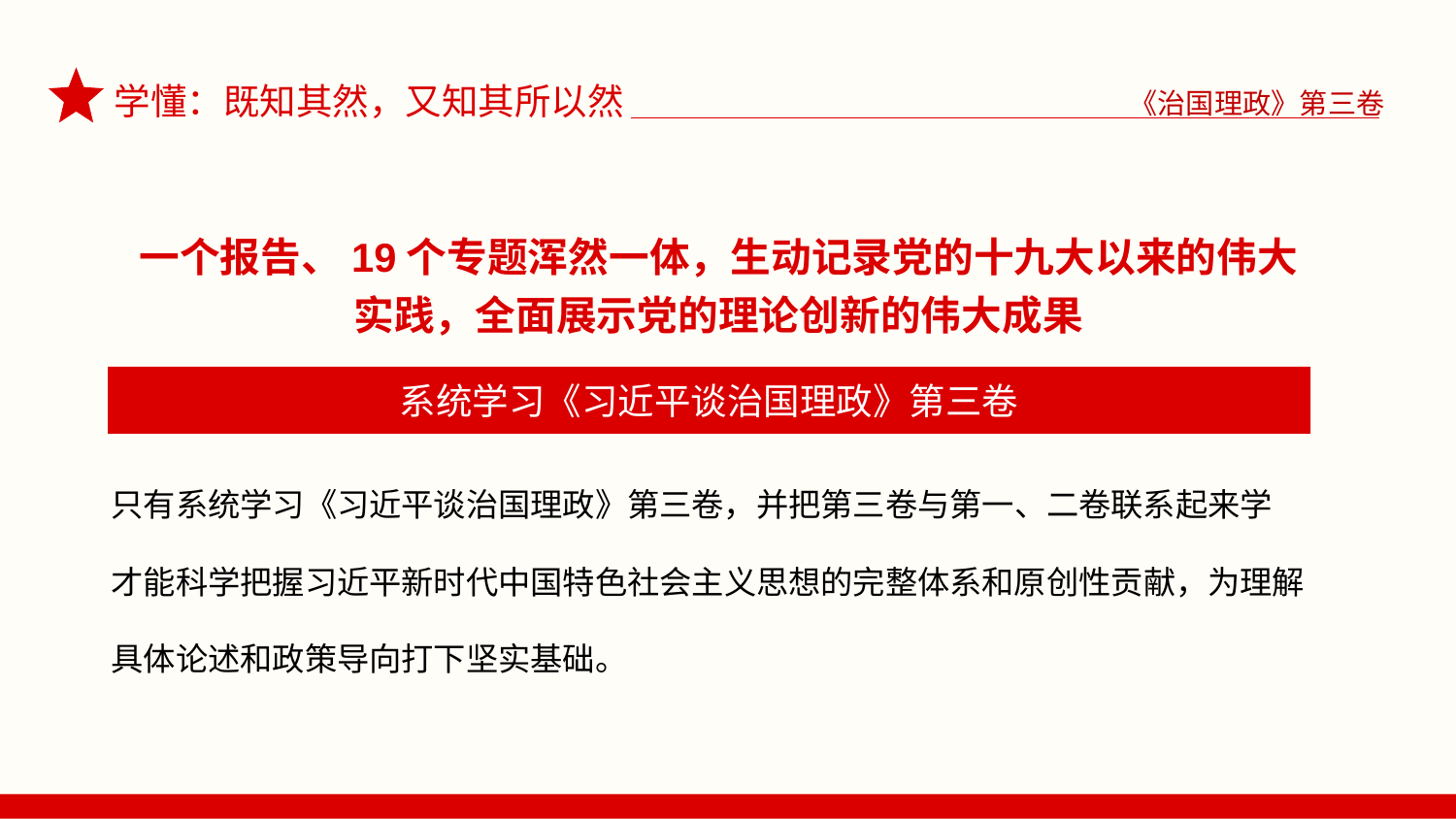

一个报告、19个专题浑然一体，生动记录党的十九大以来的伟大实践，全面展示党的理论创新的伟大成果
系统学习《习近平谈治国理政》第三卷
只有系统学习《习近平谈治国理政》第三卷，并把第三卷与第一、二卷联系起来学
才能科学把握习近平新时代中国特色社会主义思想的完整体系和原创性贡献，为理解具体论述和政策导向打下坚实基础。